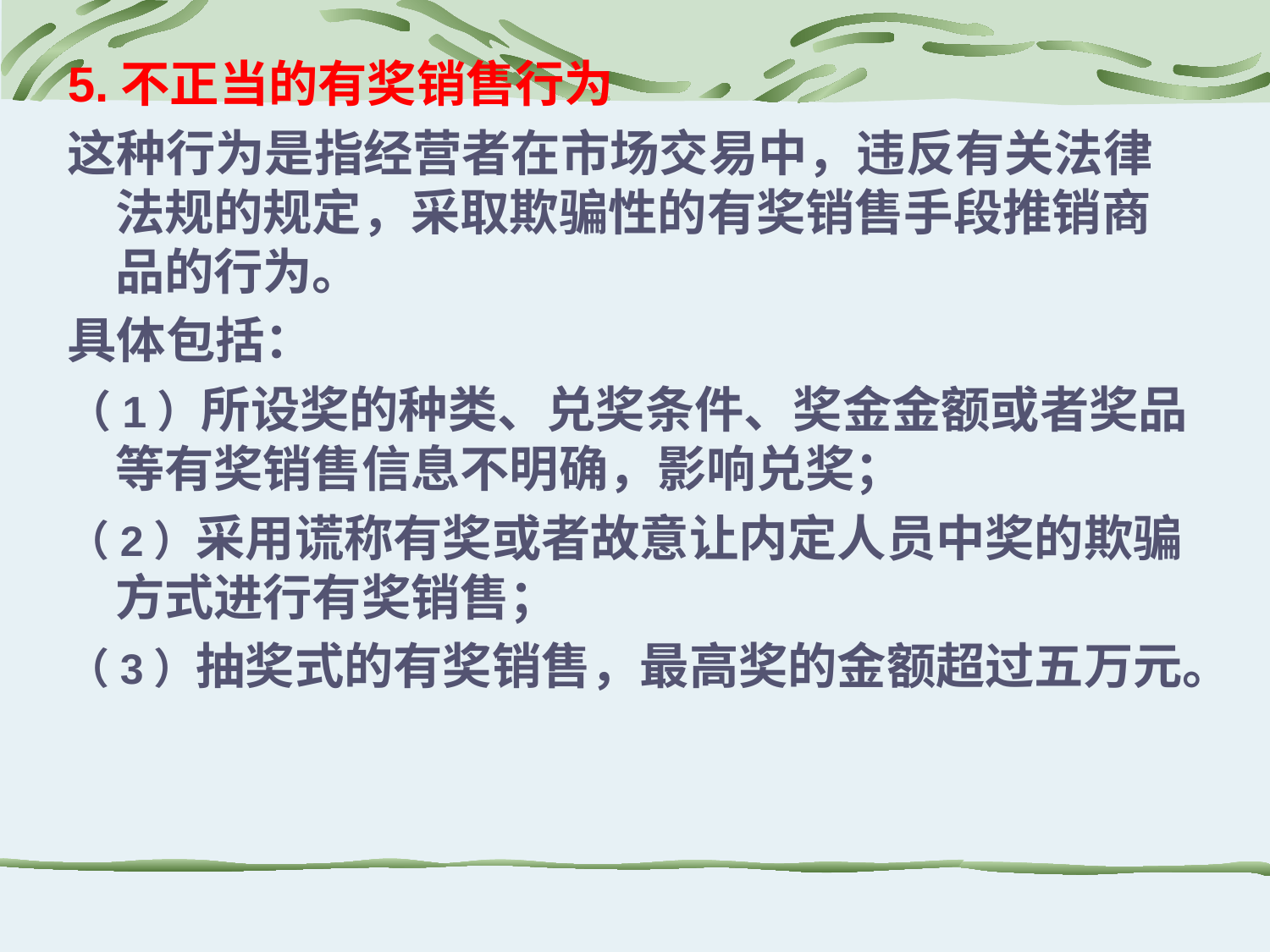

5.不正当的有奖销售行为
这种行为是指经营者在市场交易中，违反有关法律法规的规定，采取欺骗性的有奖销售手段推销商品的行为。
具体包括：
（1）所设奖的种类、兑奖条件、奖金金额或者奖品等有奖销售信息不明确，影响兑奖；
（2）采用谎称有奖或者故意让内定人员中奖的欺骗方式进行有奖销售；
（3）抽奖式的有奖销售，最高奖的金额超过五万元。

#